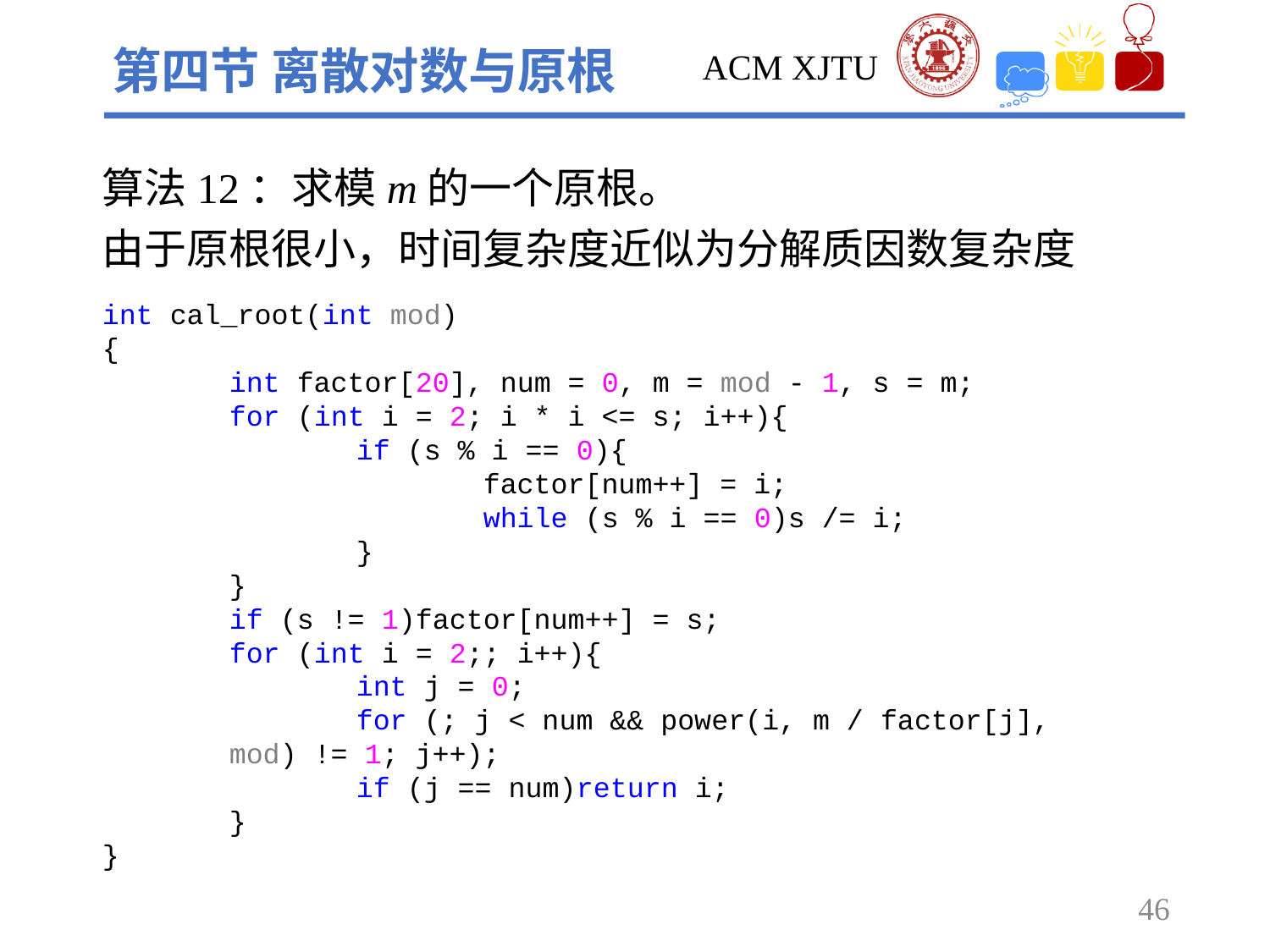

第四节 离散对数与原根
算法12：求模m的一个原根。
由于原根很小，时间复杂度近似为分解质因数复杂度
int cal_root(int mod)
{
	int factor[20], num = 0, m = mod - 1, s = m;
	for (int i = 2; i * i <= s; i++){
		if (s % i == 0){
			factor[num++] = i;
			while (s % i == 0)s /= i;
		}
	}
	if (s != 1)factor[num++] = s;
	for (int i = 2;; i++){
		int j = 0;
		for (; j < num && power(i, m / factor[j], 		mod) != 1; j++);
		if (j == num)return i;
	}
}
46